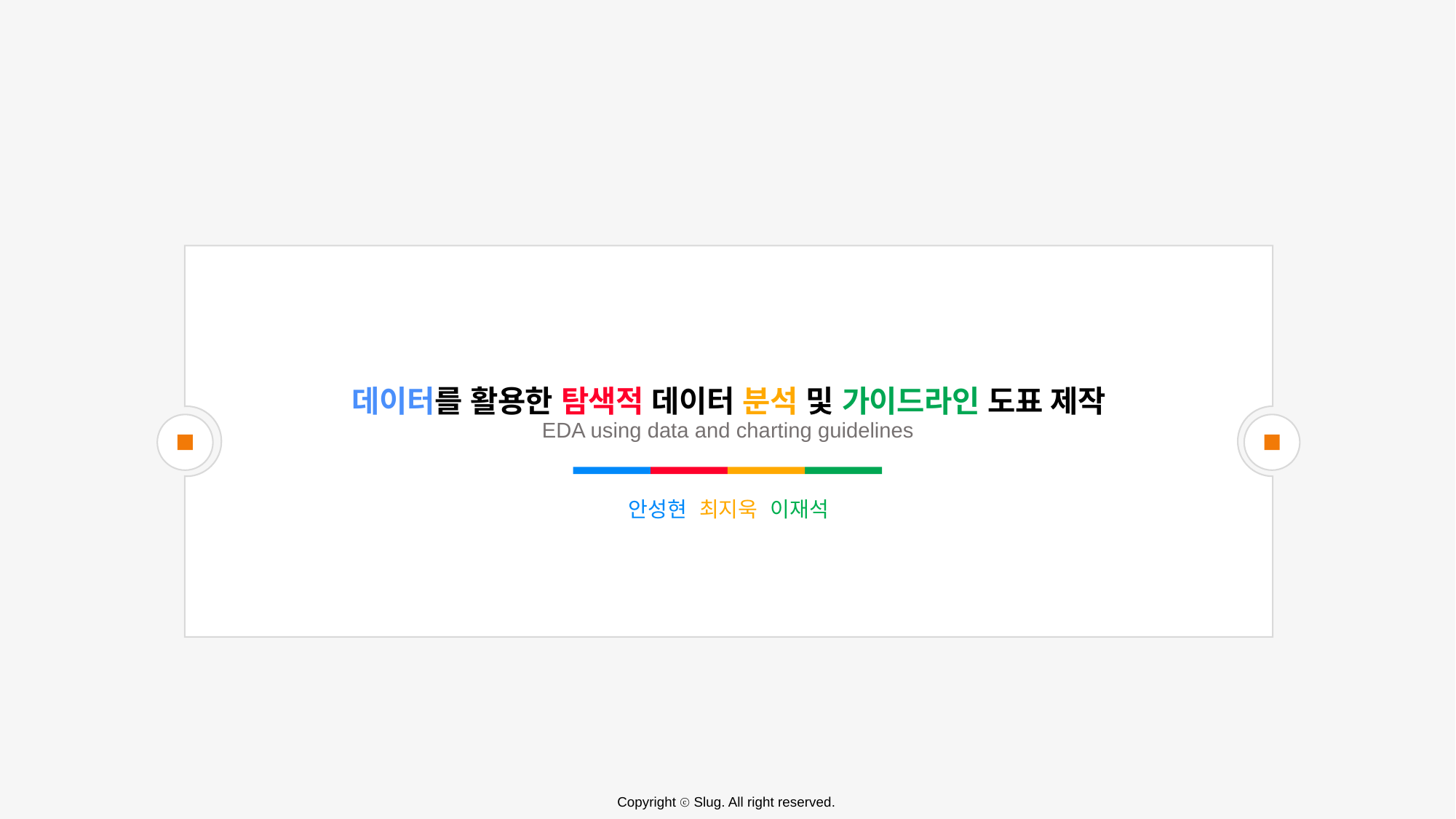

데이터를 활용한 탐색적 데이터 분석 및 가이드라인 도표 제작
EDA using data and charting guidelines

안성현  최지욱  이재석
Copyright ⓒ Slug. All right reserved.